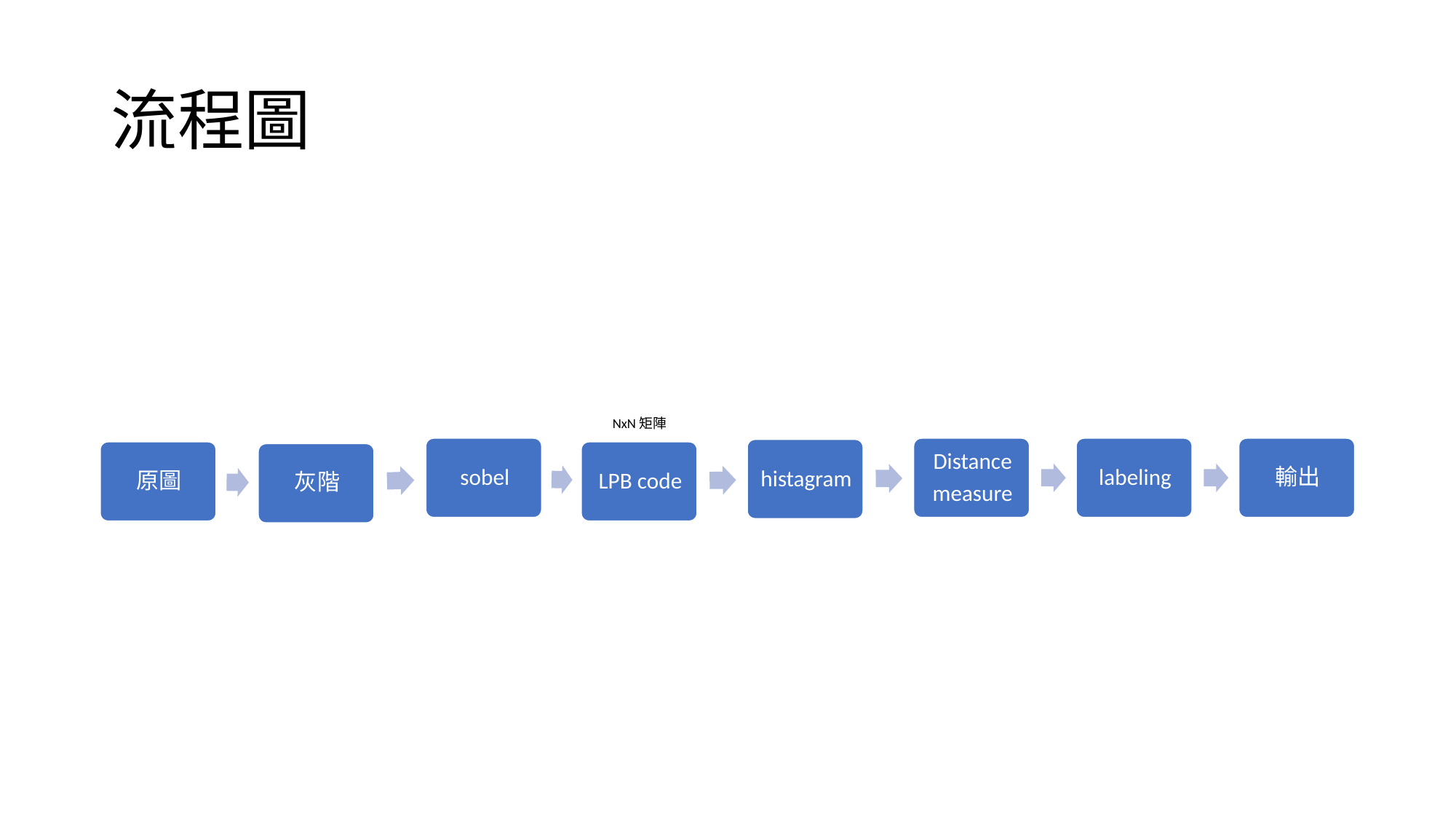

# 流程圖
原圖

灰階

sobel

LPB code

histagram

Distance
measure

labeling

輸出
NxN矩陣